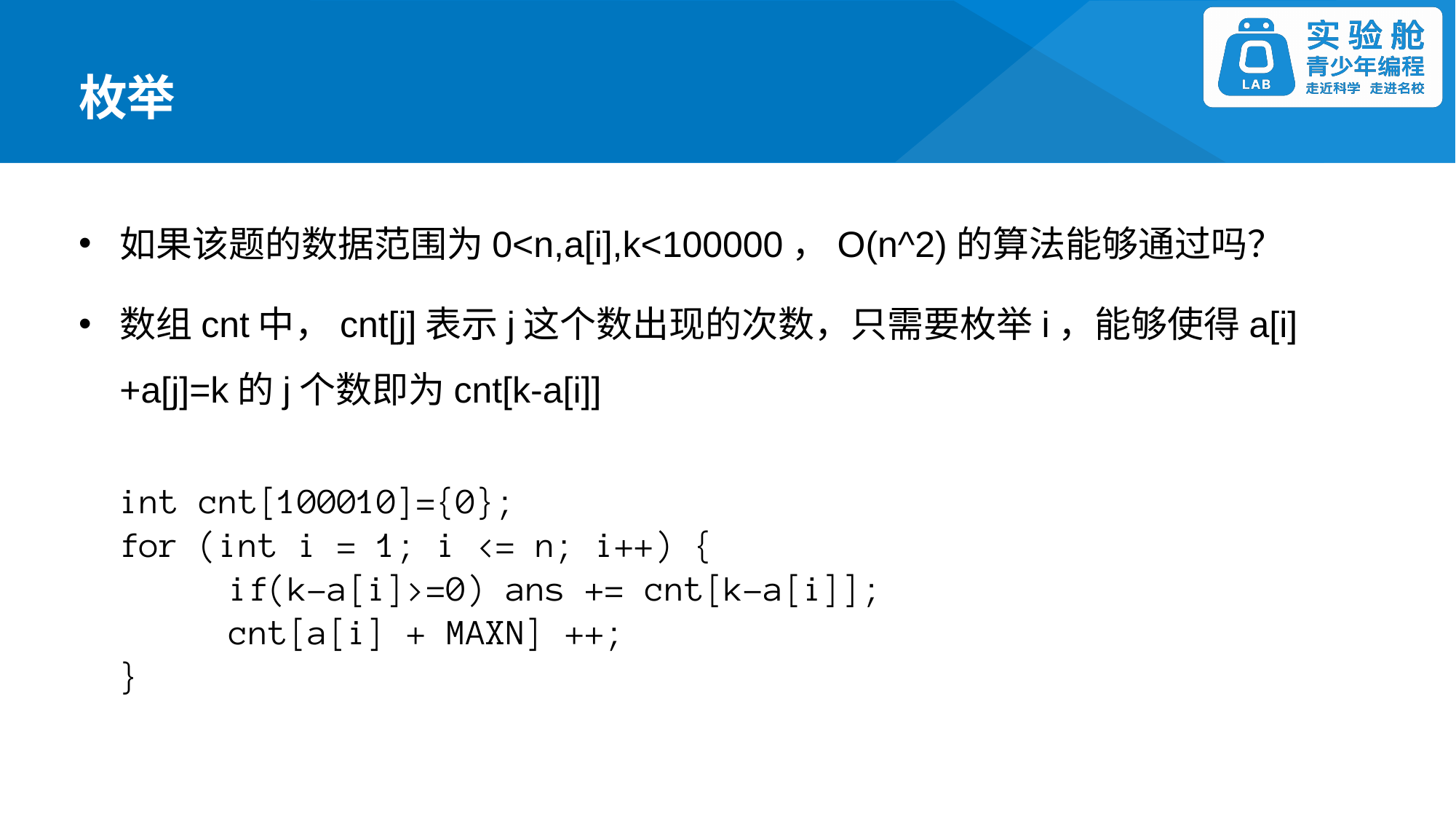

枚举
如果该题的数据范围为0<n,a[i],k<100000，O(n^2)的算法能够通过吗？
数组cnt中，cnt[j]表示j这个数出现的次数，只需要枚举i，能够使得a[i]+a[j]=k的j个数即为cnt[k-a[i]]

int cnt[100010]={0};
for (int i = 1; i <= n; i++) {
	if(k-a[i]>=0) ans += cnt[k-a[i]];
	cnt[a[i] + MAXN] ++;
}